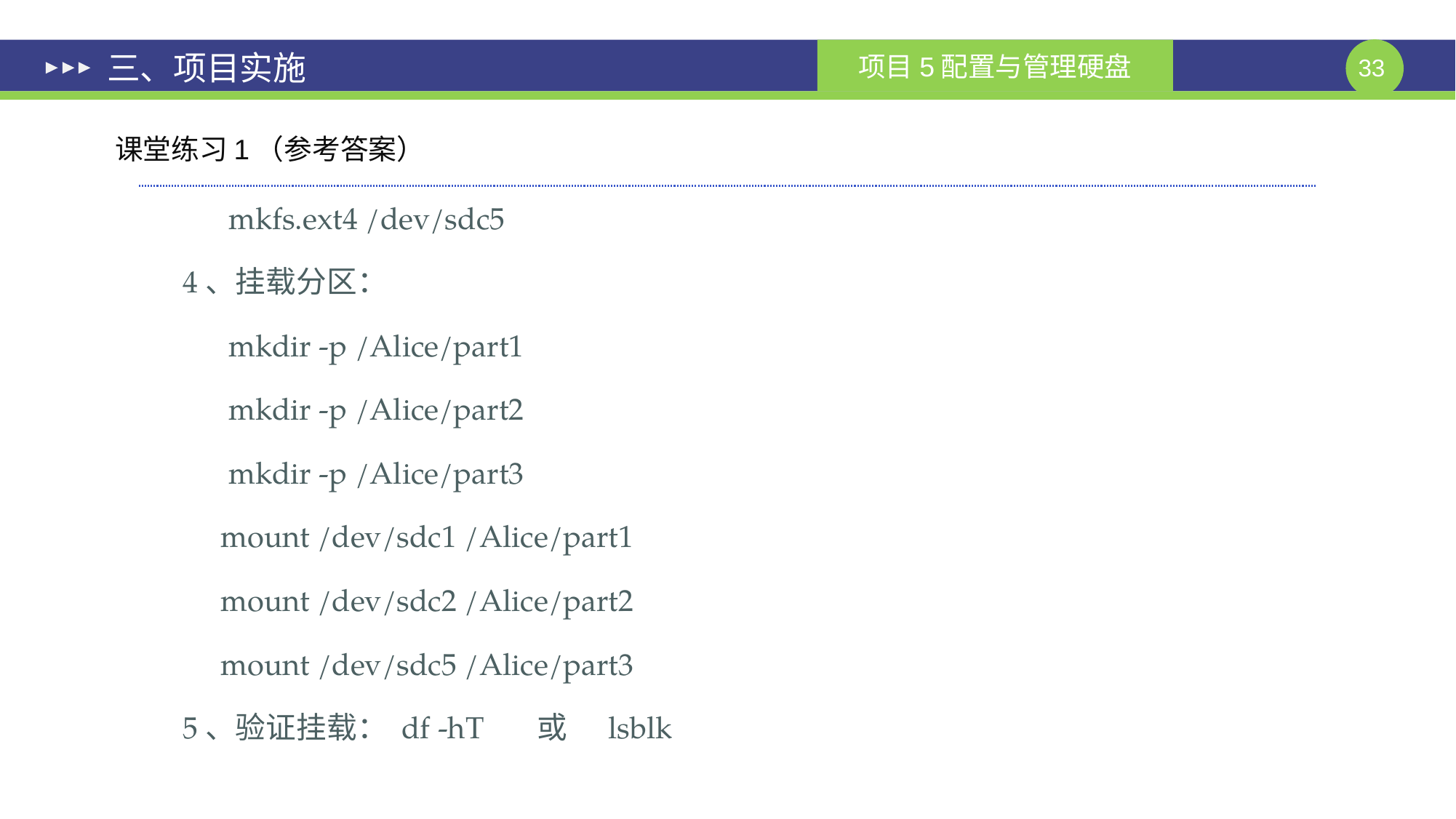

# 三、项目实施
课堂练习1（参考答案）
      mkfs.ext4 /dev/sdc5
4、挂载分区：
      mkdir -p /Alice/part1
      mkdir -p /Alice/part2
      mkdir -p /Alice/part3
     mount /dev/sdc1 /Alice/part1
     mount /dev/sdc2 /Alice/part2
     mount /dev/sdc5 /Alice/part3
5、验证挂载： df -hT      或     lsblk